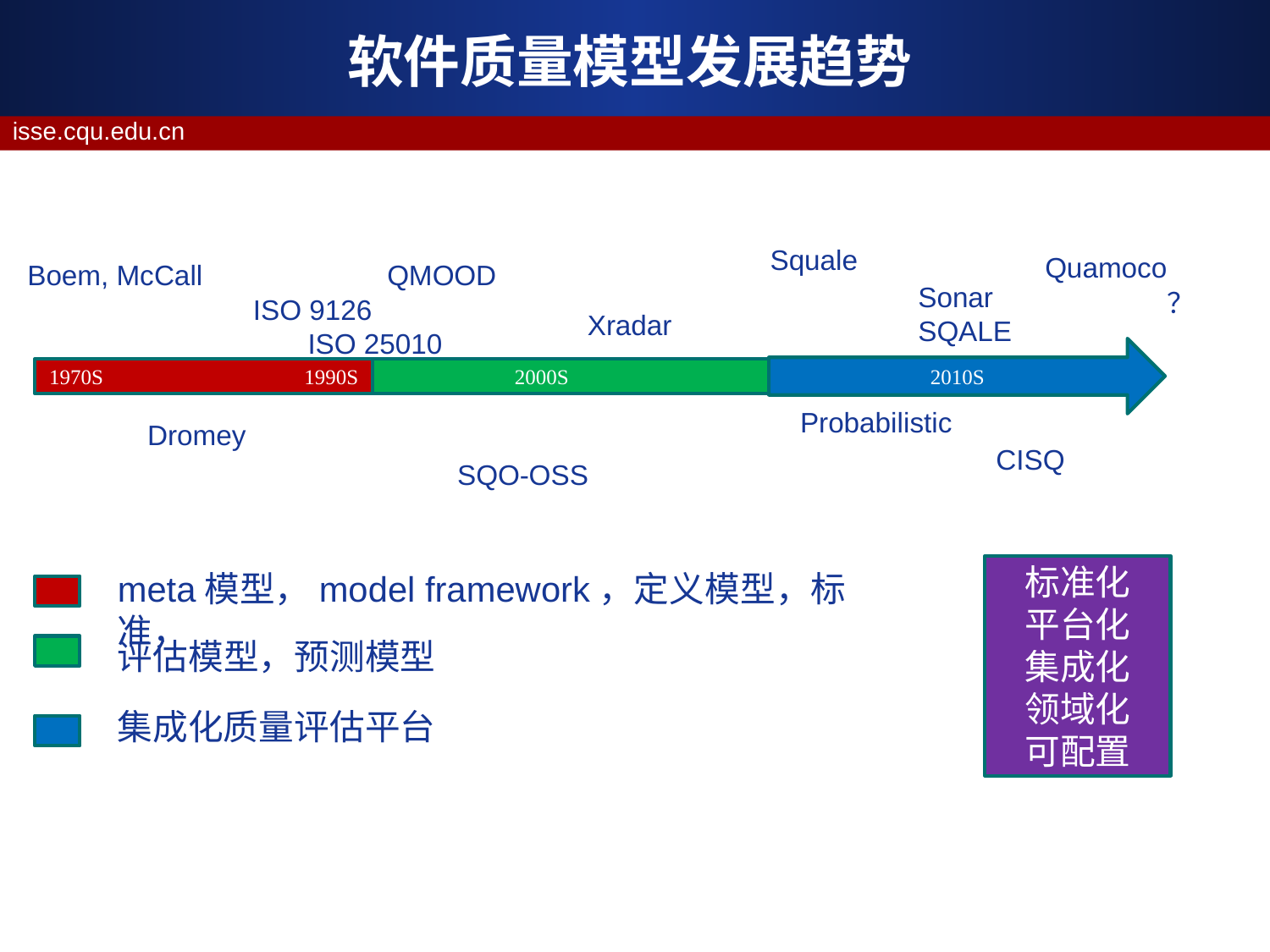

# 软件质量模型发展趋势
Squale
Quamoco
Boem, McCall
QMOOD
Sonar
SQALE
？
ISO 9126
       ISO 25010
Xradar
2010S
1970S                                      1990S
2000S
Probabilistic
Dromey
CISQ
SQO-OSS
标准化
平台化
集成化
领域化
可配置
meta模型，model framework，定义模型，标准，

评估模型，预测模型

集成化质量评估平台